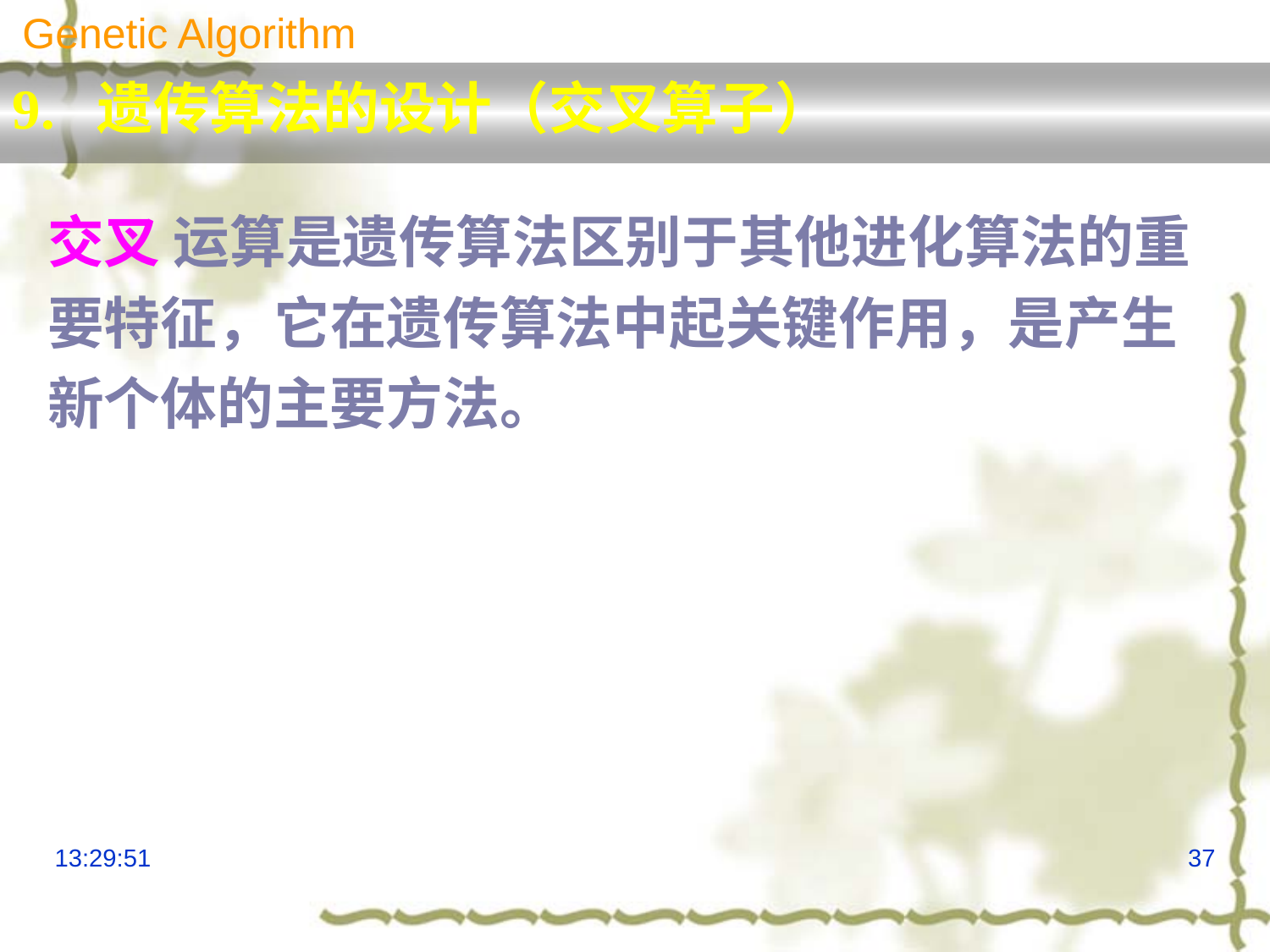

Genetic Algorithm
9.  遗传算法的设计（交叉算子）
交叉 运算是遗传算法区别于其他进化算法的重要特征，它在遗传算法中起关键作用，是产生新个体的主要方法。

13:29:51
37